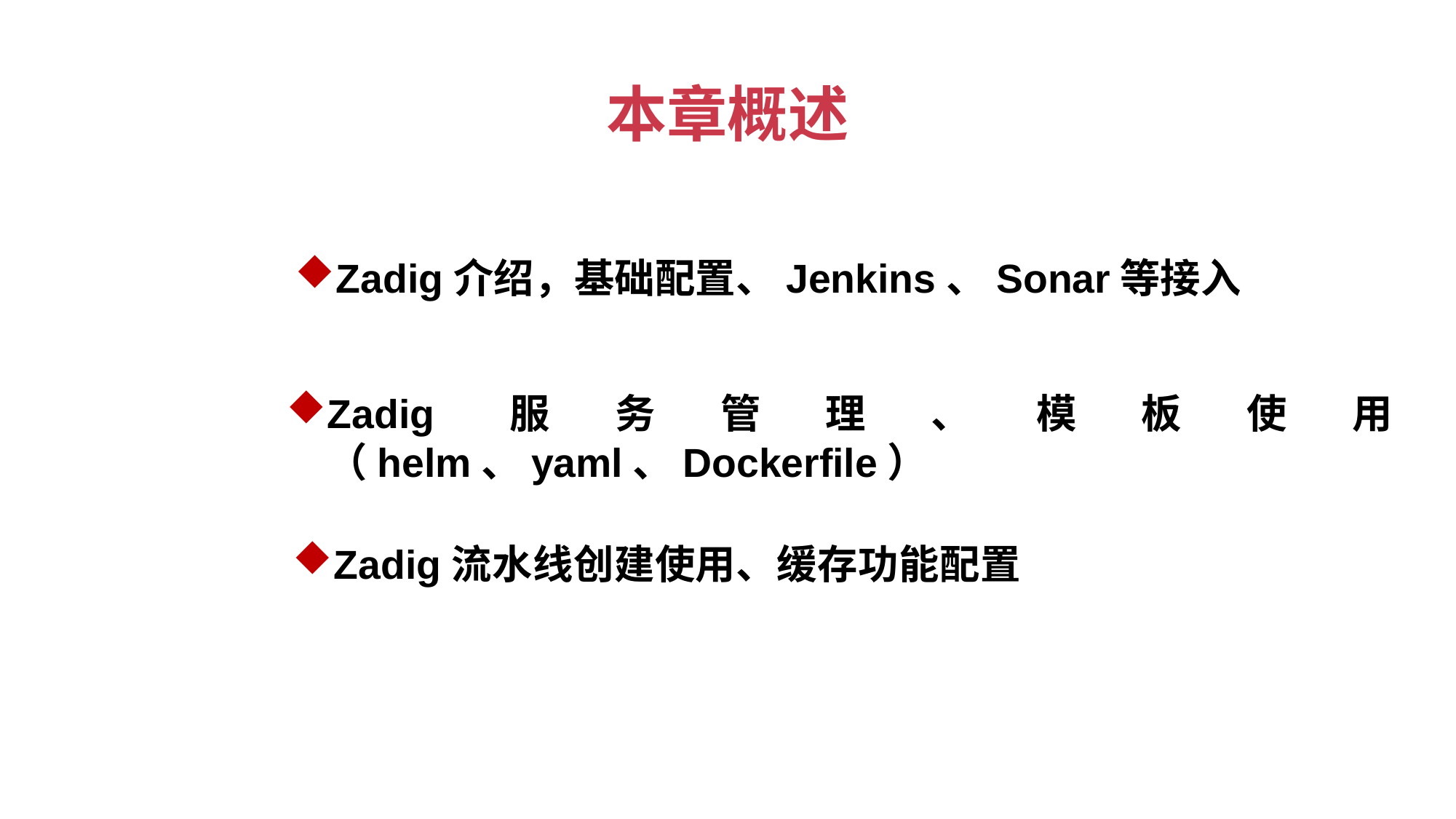

本章概述
Zadig介绍，基础配置、Jenkins、Sonar等接入
Zadig服务管理、模板使用（helm、yaml、Dockerfile）
Zadig流水线创建使用、缓存功能配置